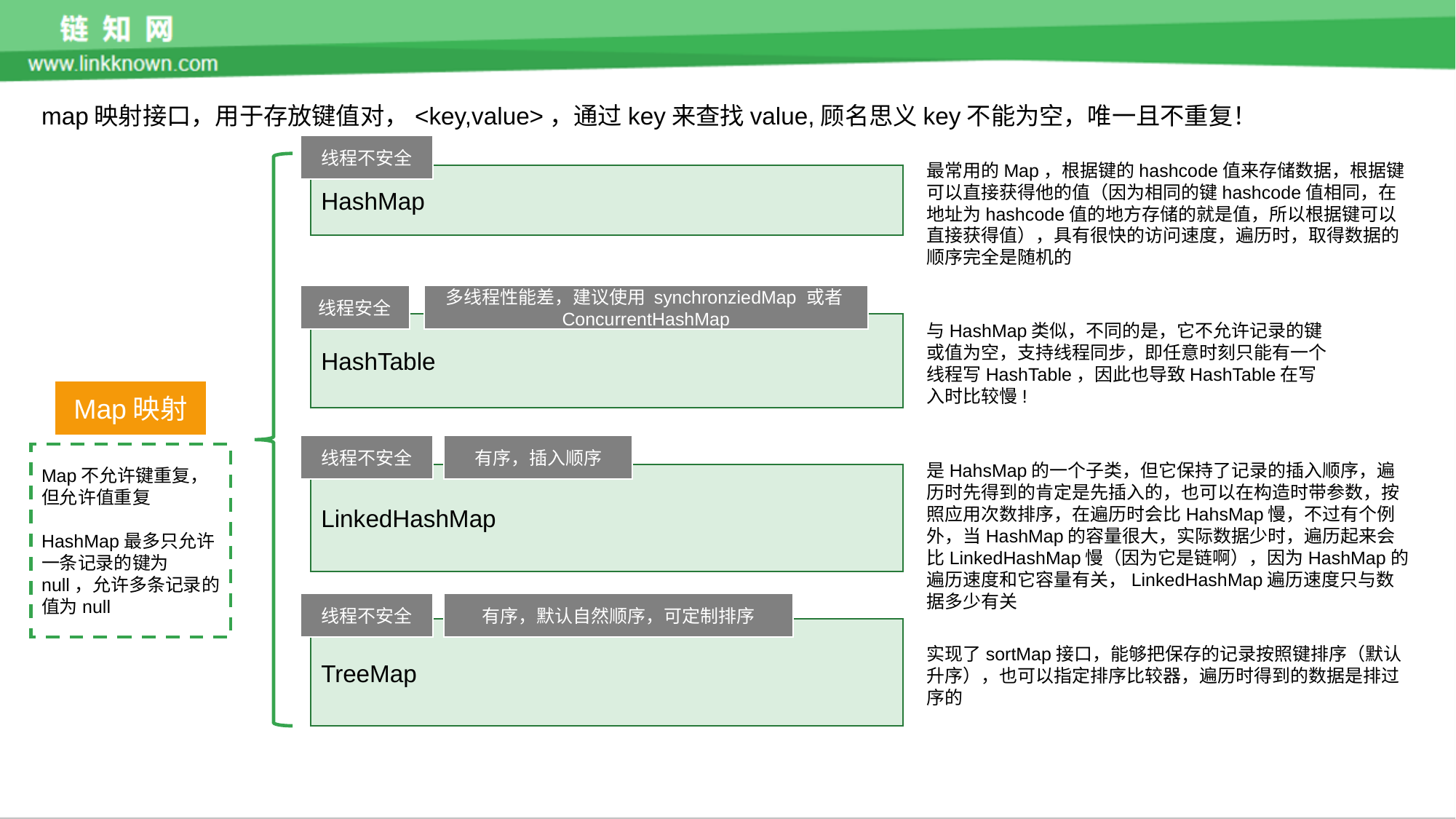

map映射接口，用于存放键值对，<key,value>，通过key来查找value,顾名思义key不能为空，唯一且不重复！
线程不安全

最常用的Map，根据键的hashcode值来存储数据，根据键可以直接获得他的值（因为相同的键hashcode值相同，在地址为hashcode值的地方存储的就是值，所以根据键可以直接获得值），具有很快的访问速度，遍历时，取得数据的顺序完全是随机的
HashMap
线程安全
多线程性能差，建议使用 synchronziedMap 或者ConcurrentHashMap
HashTable
与HashMap类似，不同的是，它不允许记录的键或值为空，支持线程同步，即任意时刻只能有一个线程写HashTable，因此也导致HashTable在写入时比较慢!
Map映射
线程不安全
有序，插入顺序
Map不允许键重复，但允许值重复

HashMap最多只允许一条记录的键为null，允许多条记录的值为null
是HahsMap的一个子类，但它保持了记录的插入顺序，遍历时先得到的肯定是先插入的，也可以在构造时带参数，按照应用次数排序，在遍历时会比HahsMap慢，不过有个例外，当HashMap的容量很大，实际数据少时，遍历起来会比LinkedHashMap慢（因为它是链啊），因为HashMap的遍历速度和它容量有关，LinkedHashMap遍历速度只与数据多少有关
LinkedHashMap
线程不安全
有序，默认自然顺序，可定制排序
TreeMap
实现了sortMap接口，能够把保存的记录按照键排序（默认升序），也可以指定排序比较器，遍历时得到的数据是排过序的